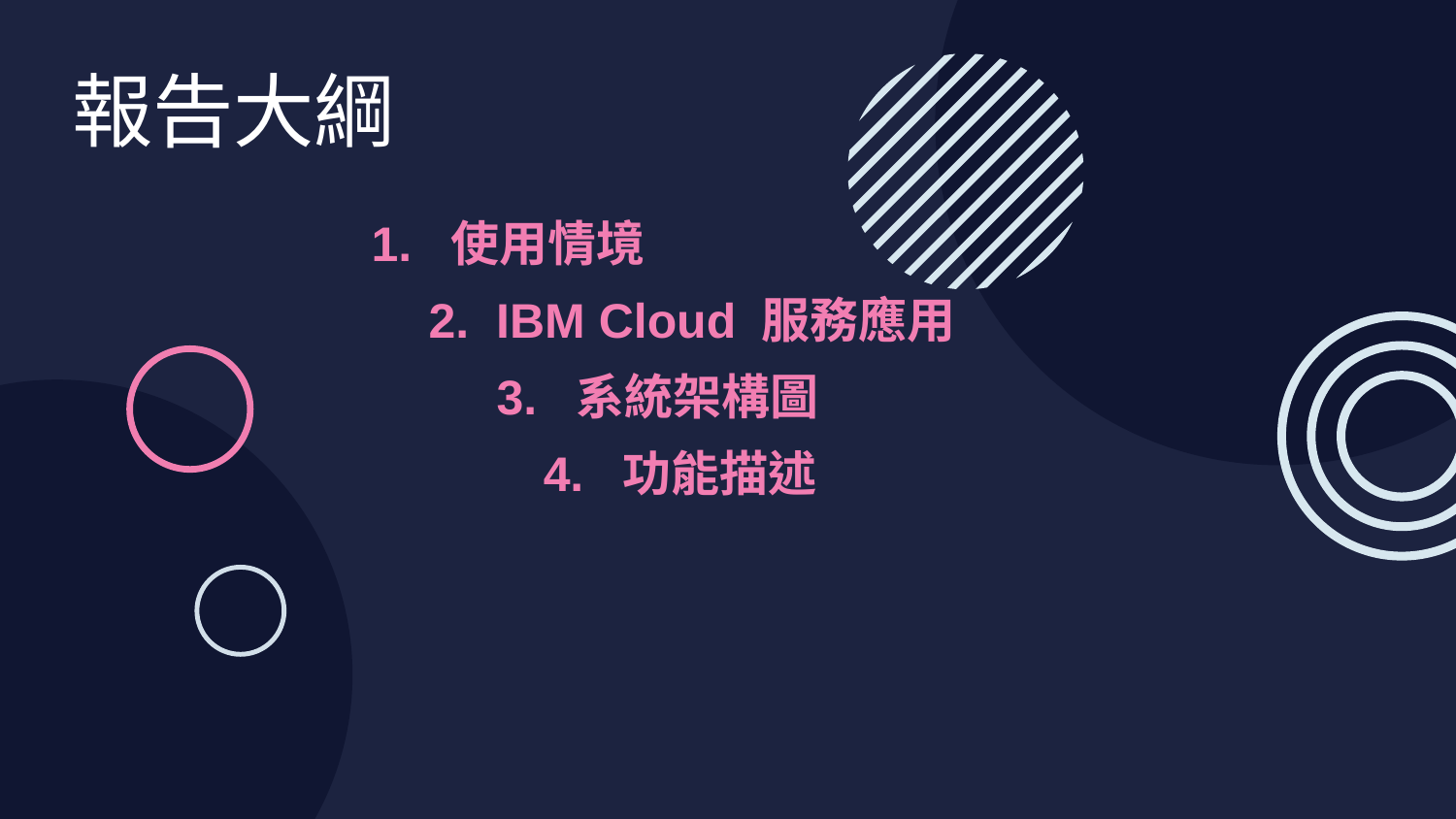

# 報告大綱

1.  使用情境
2.  IBM Cloud 服務應用
     3.  系統架構圖
4.  功能描述